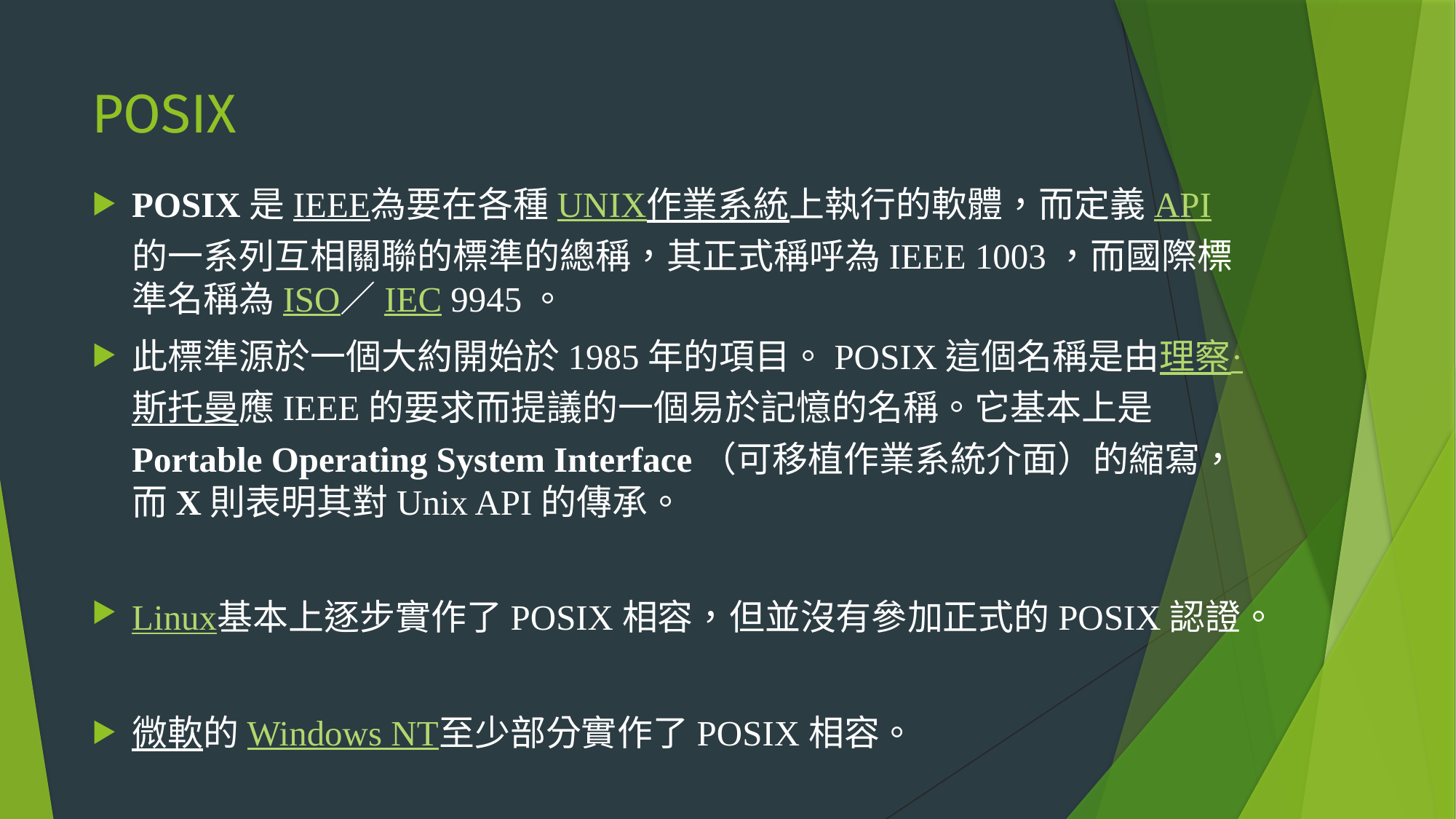

# POSIX
POSIX是IEEE為要在各種UNIX作業系統上執行的軟體，而定義API的一系列互相關聯的標準的總稱，其正式稱呼為IEEE 1003，而國際標準名稱為ISO／IEC 9945。
此標準源於一個大約開始於1985年的項目。POSIX這個名稱是由理察·斯托曼應IEEE的要求而提議的一個易於記憶的名稱。它基本上是Portable Operating System Interface（可移植作業系統介面）的縮寫，而X則表明其對Unix API的傳承。

Linux基本上逐步實作了POSIX相容，但並沒有參加正式的POSIX認證。

微軟的Windows NT至少部分實作了POSIX相容。